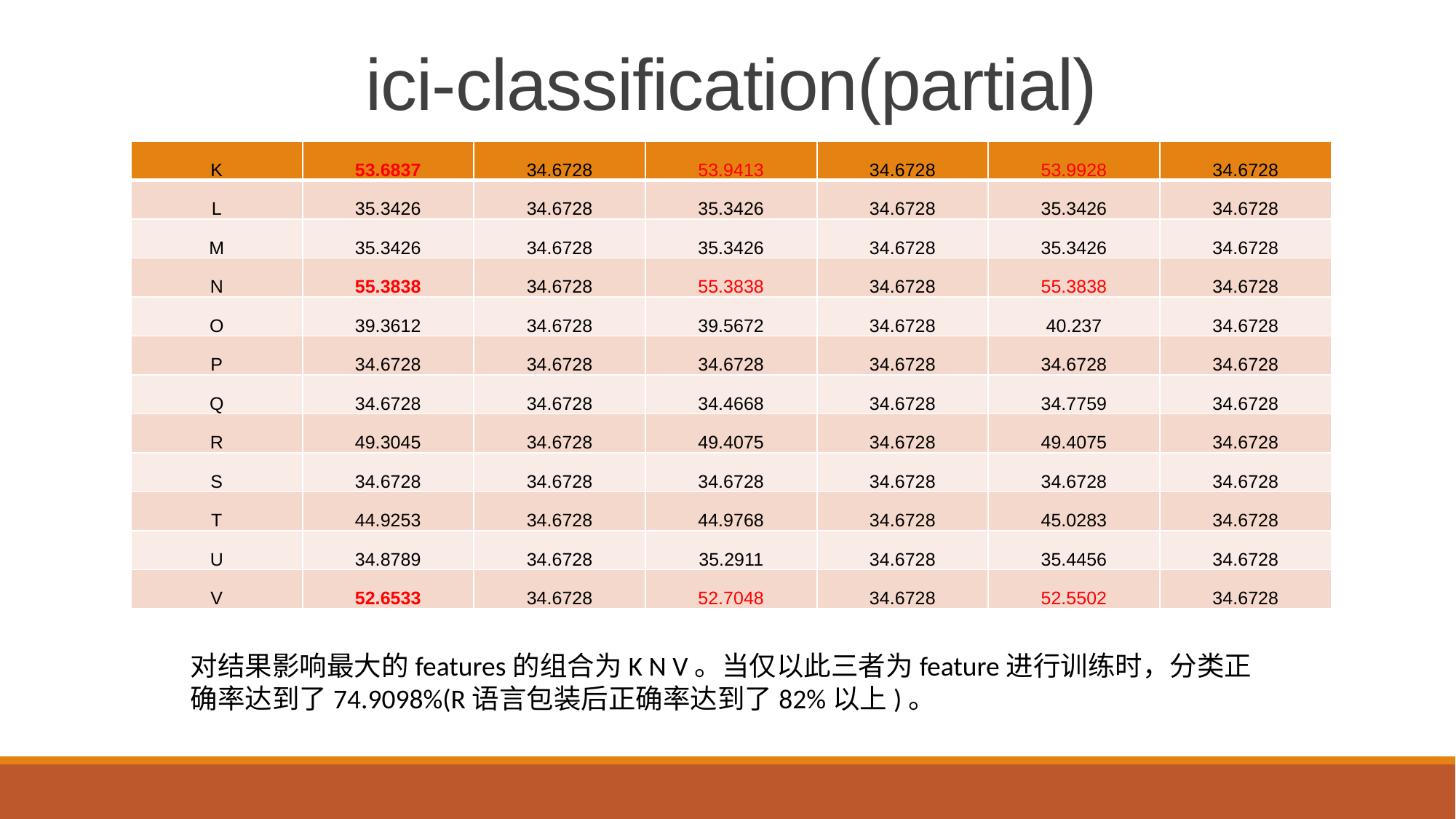

# ici-classification(partial)
| K | 53.6837 | 34.6728 | 53.9413 | 34.6728 | 53.9928 | 34.6728 |
| --- | --- | --- | --- | --- | --- | --- |
| L | 35.3426 | 34.6728 | 35.3426 | 34.6728 | 35.3426 | 34.6728 |
| M | 35.3426 | 34.6728 | 35.3426 | 34.6728 | 35.3426 | 34.6728 |
| N | 55.3838 | 34.6728 | 55.3838 | 34.6728 | 55.3838 | 34.6728 |
| O | 39.3612 | 34.6728 | 39.5672 | 34.6728 | 40.237 | 34.6728 |
| P | 34.6728 | 34.6728 | 34.6728 | 34.6728 | 34.6728 | 34.6728 |
| Q | 34.6728 | 34.6728 | 34.4668 | 34.6728 | 34.7759 | 34.6728 |
| R | 49.3045 | 34.6728 | 49.4075 | 34.6728 | 49.4075 | 34.6728 |
| S | 34.6728 | 34.6728 | 34.6728 | 34.6728 | 34.6728 | 34.6728 |
| T | 44.9253 | 34.6728 | 44.9768 | 34.6728 | 45.0283 | 34.6728 |
| U | 34.8789 | 34.6728 | 35.2911 | 34.6728 | 35.4456 | 34.6728 |
| V | 52.6533 | 34.6728 | 52.7048 | 34.6728 | 52.5502 | 34.6728 |
对结果影响最大的features的组合为K N V。当仅以此三者为feature进行训练时，分类正确率达到了74.9098%(R语言包装后正确率达到了82%以上)。